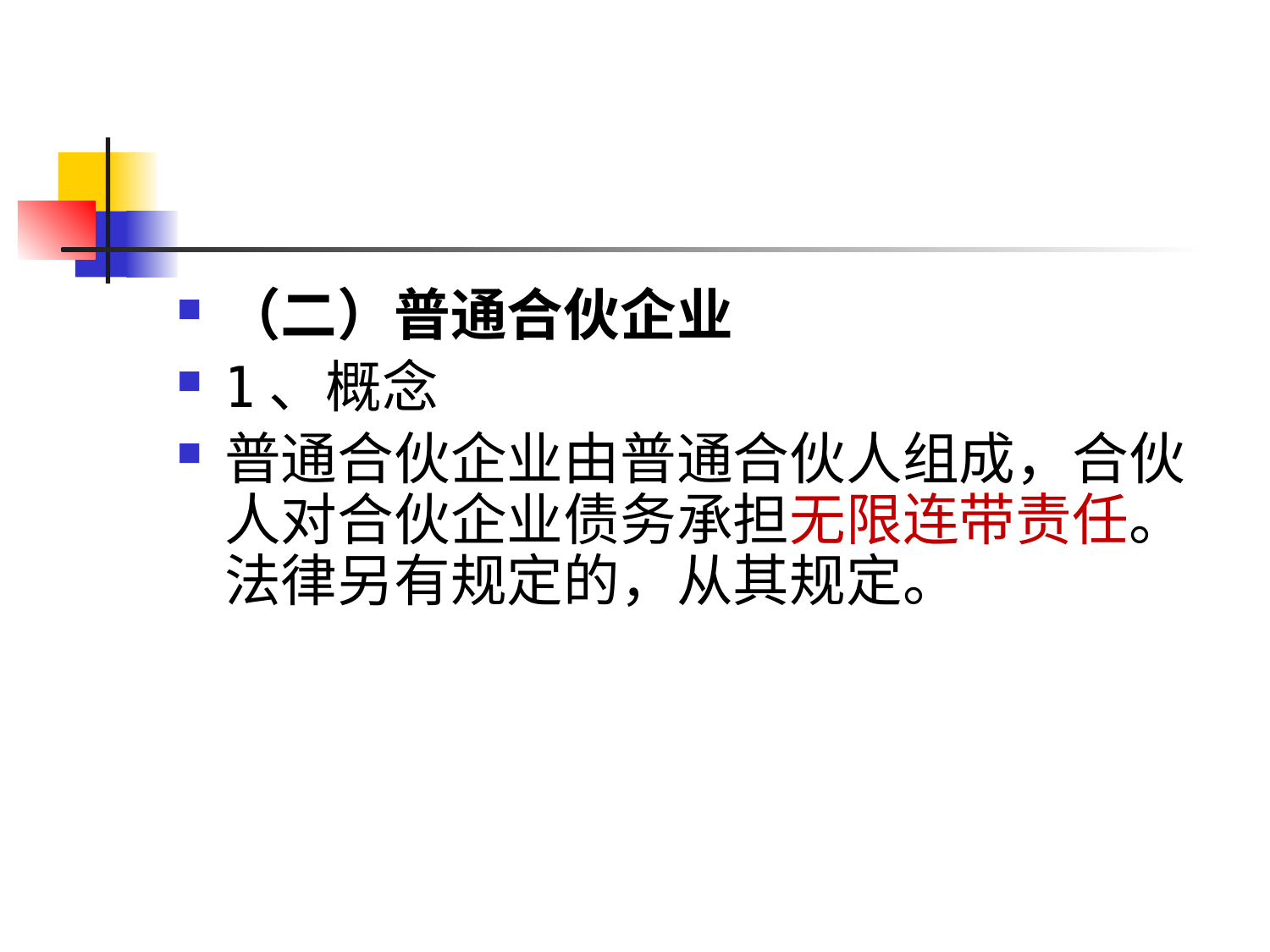

#
（二）普通合伙企业
1、概念
普通合伙企业由普通合伙人组成，合伙人对合伙企业债务承担无限连带责任。法律另有规定的，从其规定。